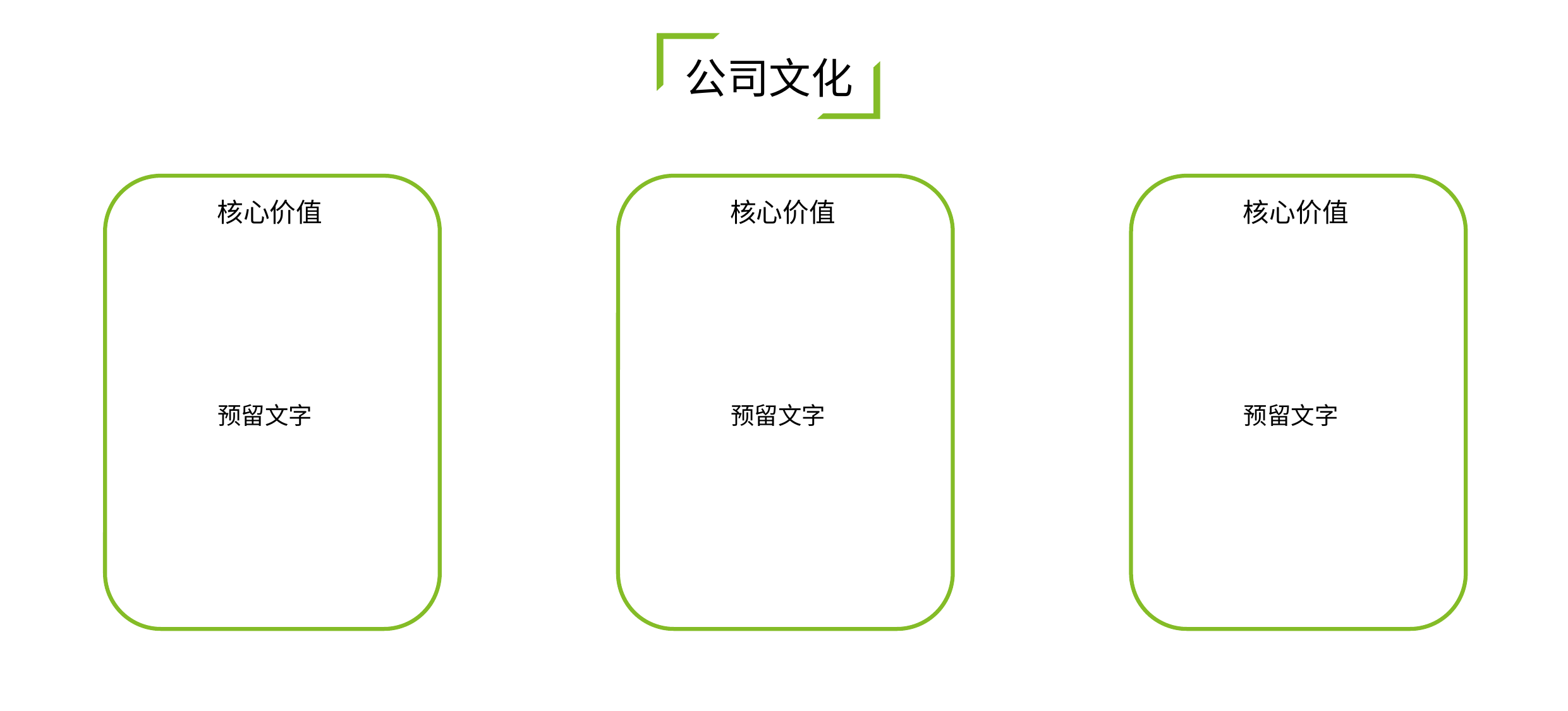

公司文化

核心价值
核心价值
核心价值
预留文字
预留文字
预留文字